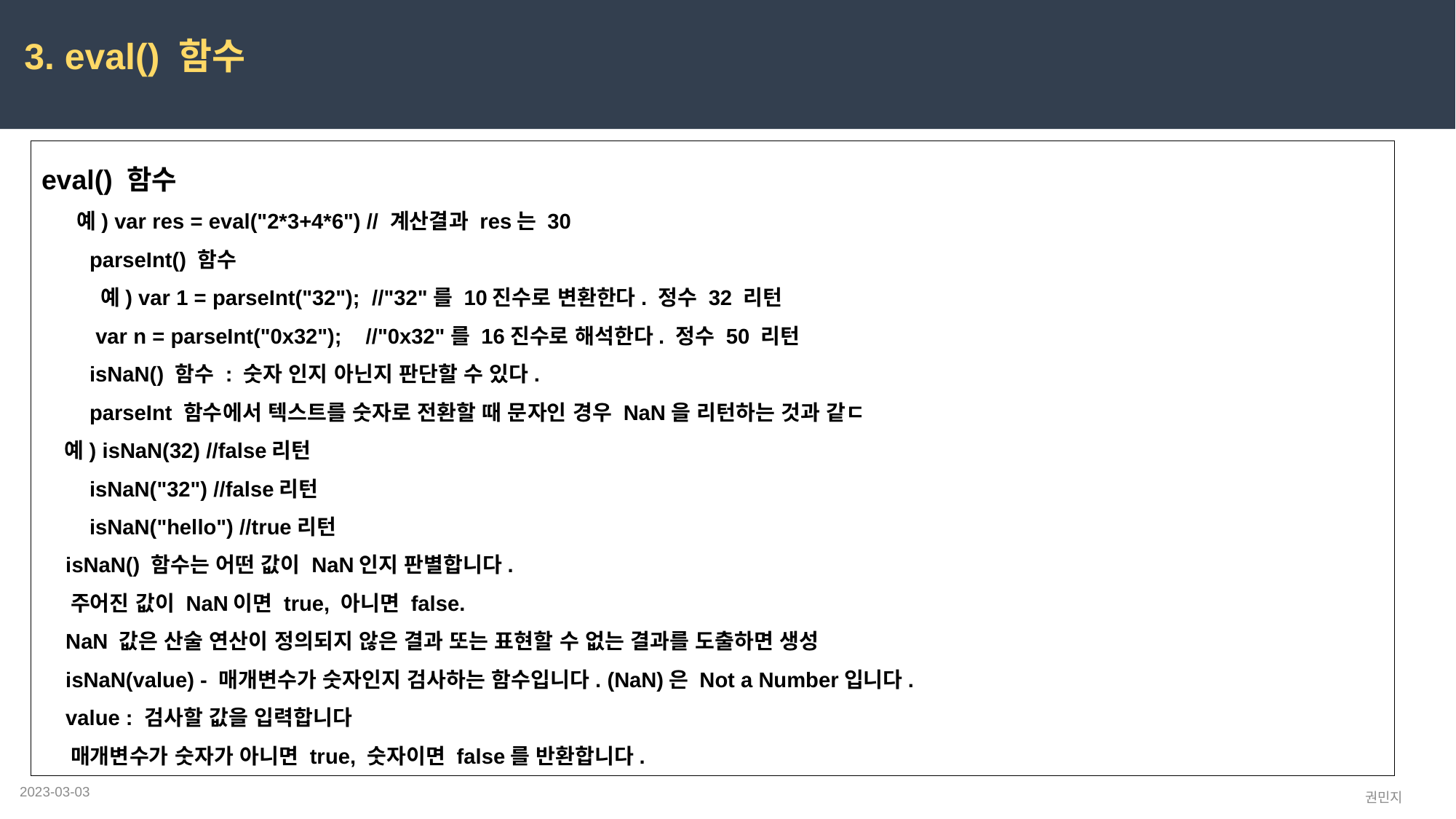

3. eval() 함수
eval() 함수
     예) var res = eval("2*3+4*6") // 계산결과 res는 30
        parseInt() 함수
         예) var 1 = parseInt("32");  //"32"를 10진수로 변환한다. 정수 32 리턴
         var n = parseInt("0x32");    //"0x32"를 16진수로 해석한다. 정수 50 리턴
        isNaN() 함수 : 숫자 인지 아닌지 판단할 수 있다.
        parseInt 함수에서 텍스트를 숫자로 전환할 때 문자인 경우 NaN을 리턴하는 것과 같ㄷ
   예) isNaN(32) //false리턴
        isNaN("32") //false리턴
        isNaN("hello") //true리턴
    isNaN() 함수는 어떤 값이 NaN인지 판별합니다.
    주어진 값이 NaN이면 true, 아니면 false.
    NaN 값은 산술 연산이 정의되지 않은 결과 또는 표현할 수 없는 결과를 도출하면 생성
    isNaN(value) - 매개변수가 숫자인지 검사하는 함수입니다. (NaN)은 Not a Number입니다.
    value : 검사할 값을 입력합니다
    매개변수가 숫자가 아니면 true, 숫자이면 false를 반환합니다.

2023-03-03
권민지